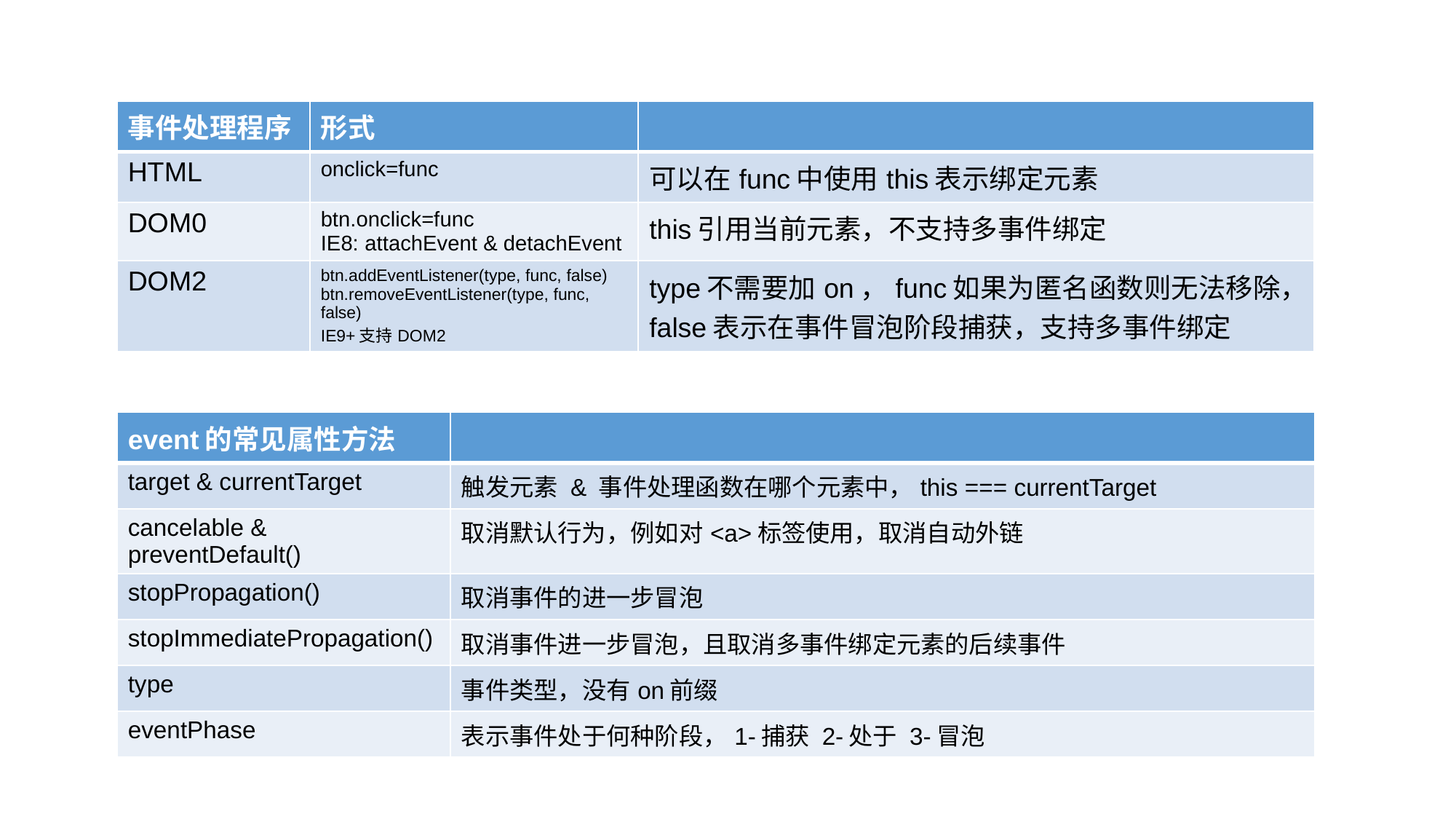

| 事件处理程序 | 形式 |  |
| --- | --- | --- |
| HTML | onclick=func | 可以在func中使用this表示绑定元素 |
| DOM0 | btn.onclick=func IE8: attachEvent & detachEvent | this引用当前元素，不支持多事件绑定 |
| DOM2 | btn.addEventListener(type, func, false) btn.removeEventListener(type, func, false) IE9+支持DOM2 | type不需要加on，func如果为匿名函数则无法移除，false表示在事件冒泡阶段捕获，支持多事件绑定 |
| event的常见属性方法 |  |
| --- | --- |
| target & currentTarget | 触发元素 & 事件处理函数在哪个元素中，this === currentTarget |
| cancelable & preventDefault() | 取消默认行为，例如对<a>标签使用，取消自动外链 |
| stopPropagation() | 取消事件的进一步冒泡 |
| stopImmediatePropagation() | 取消事件进一步冒泡，且取消多事件绑定元素的后续事件 |
| type | 事件类型，没有on前缀 |
| eventPhase | 表示事件处于何种阶段，1-捕获 2-处于 3-冒泡 |